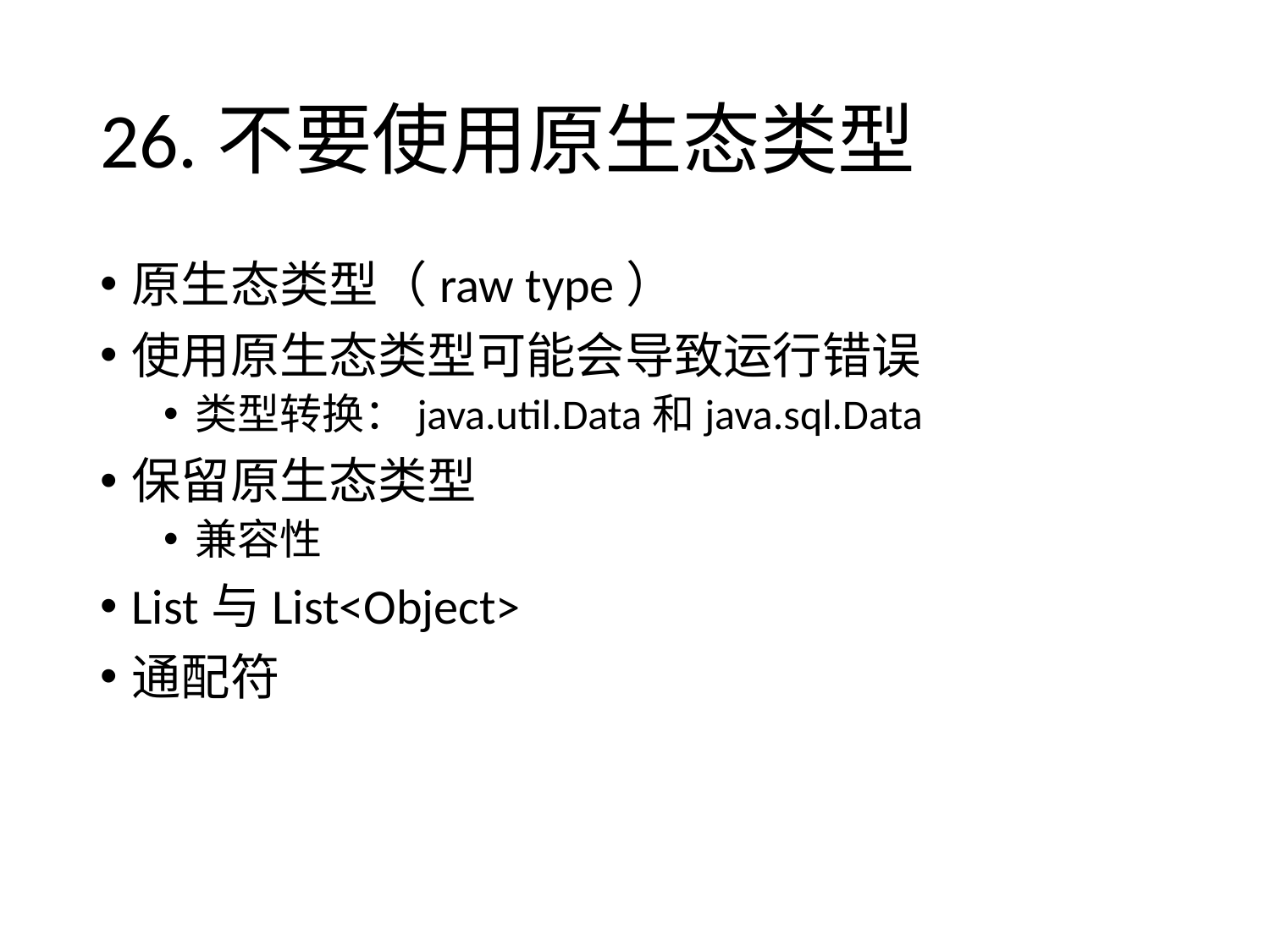

# 26.不要使用原生态类型
原生态类型（raw type）
使用原生态类型可能会导致运行错误
类型转换：java.util.Data和java.sql.Data
保留原生态类型
兼容性
List与List<Object>
通配符